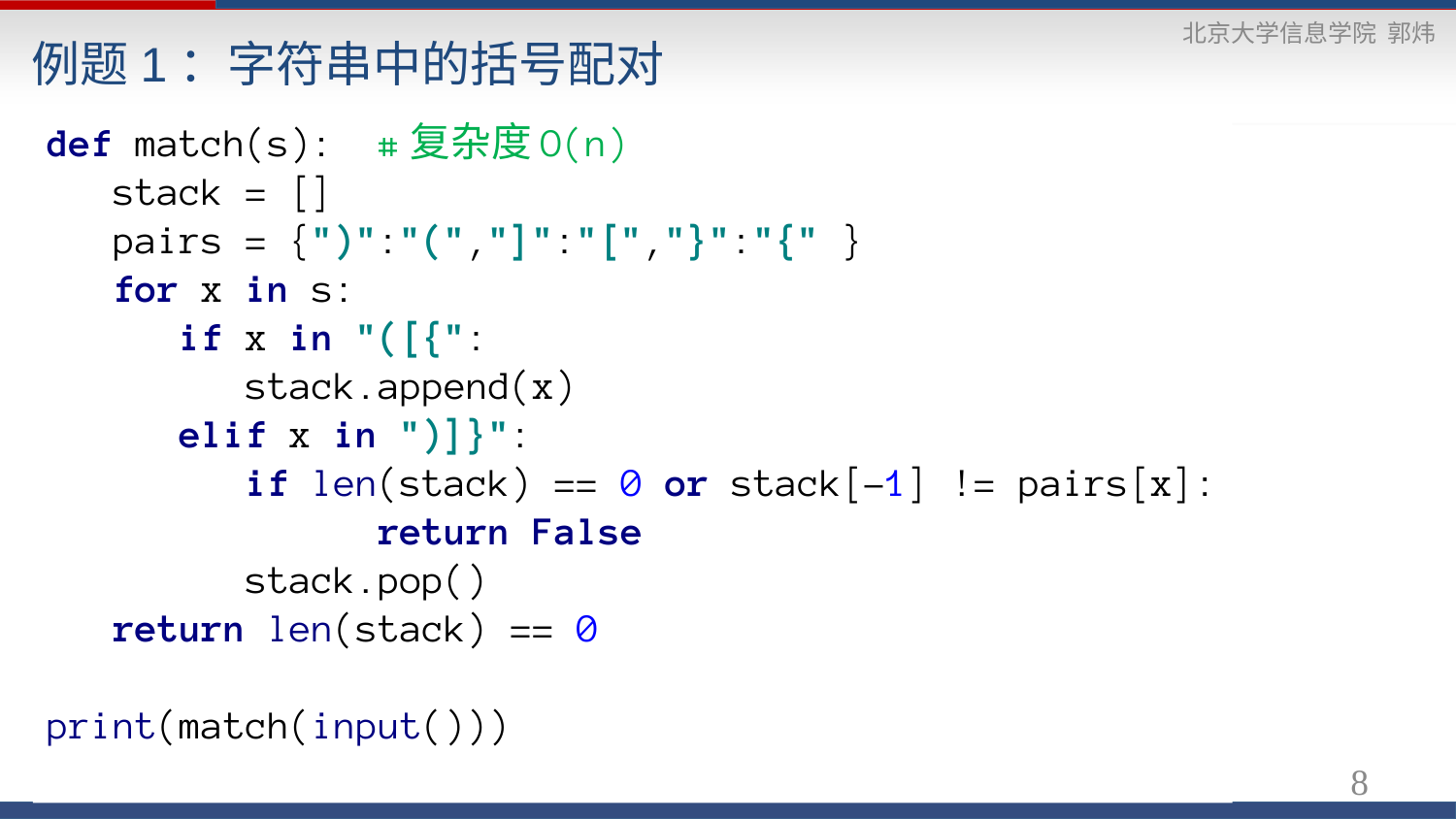

例题1：字符串中的括号配对
def match(s):  #复杂度O(n)
   stack = []
   pairs = {")":"(","]":"[","}":"{" }
   for x in s:
      if x in "([{":
         stack.append(x)
      elif x in ")]}":
         if len(stack) == 0 or stack[-1] != pairs[x]:
               return False
         stack.pop()
   return len(stack) == 0
print(match(input()))

8